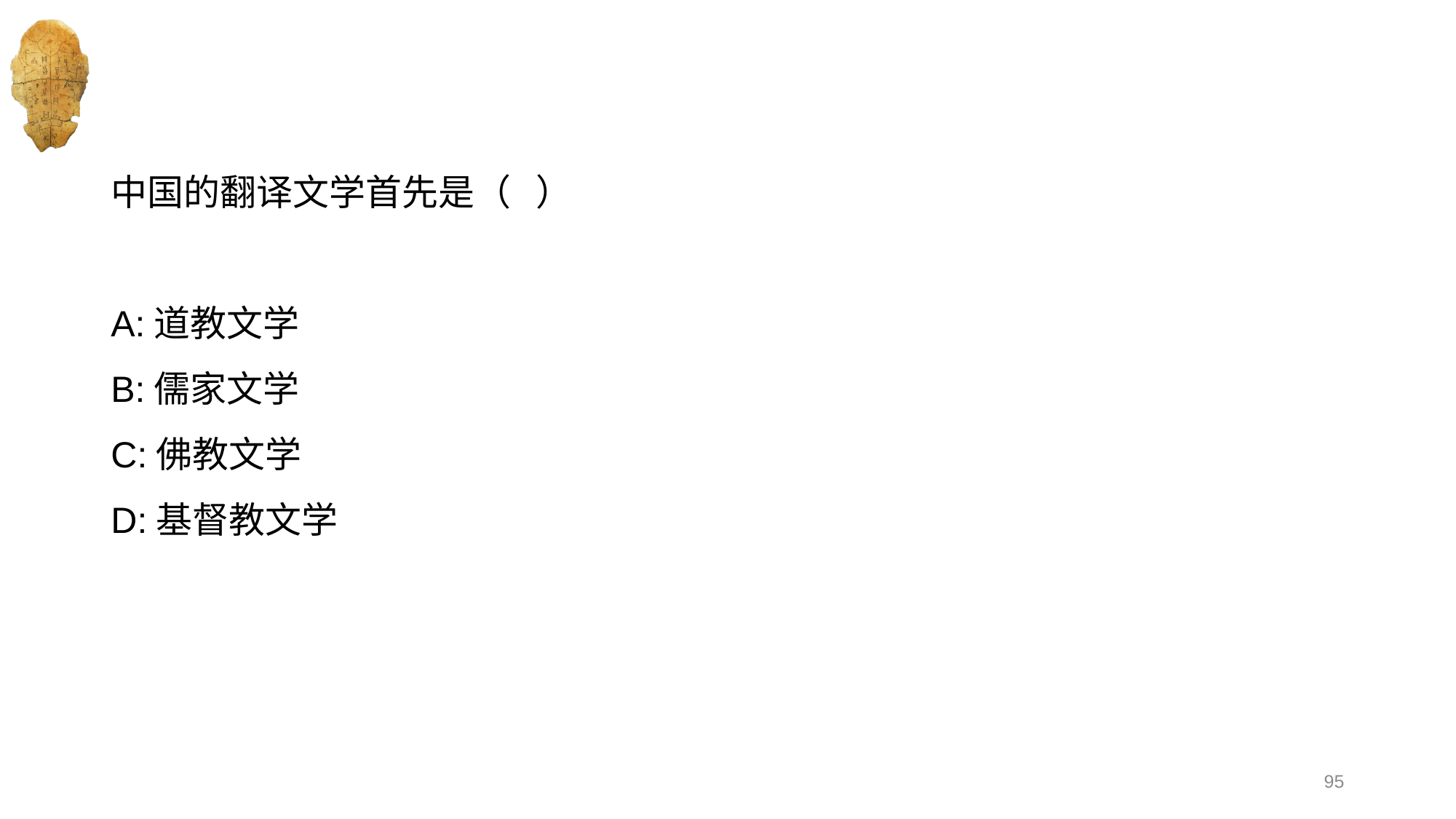

#
中国的翻译文学首先是（   ）

A:道教文学
B:儒家文学
C:佛教文学
D:基督教文学

95